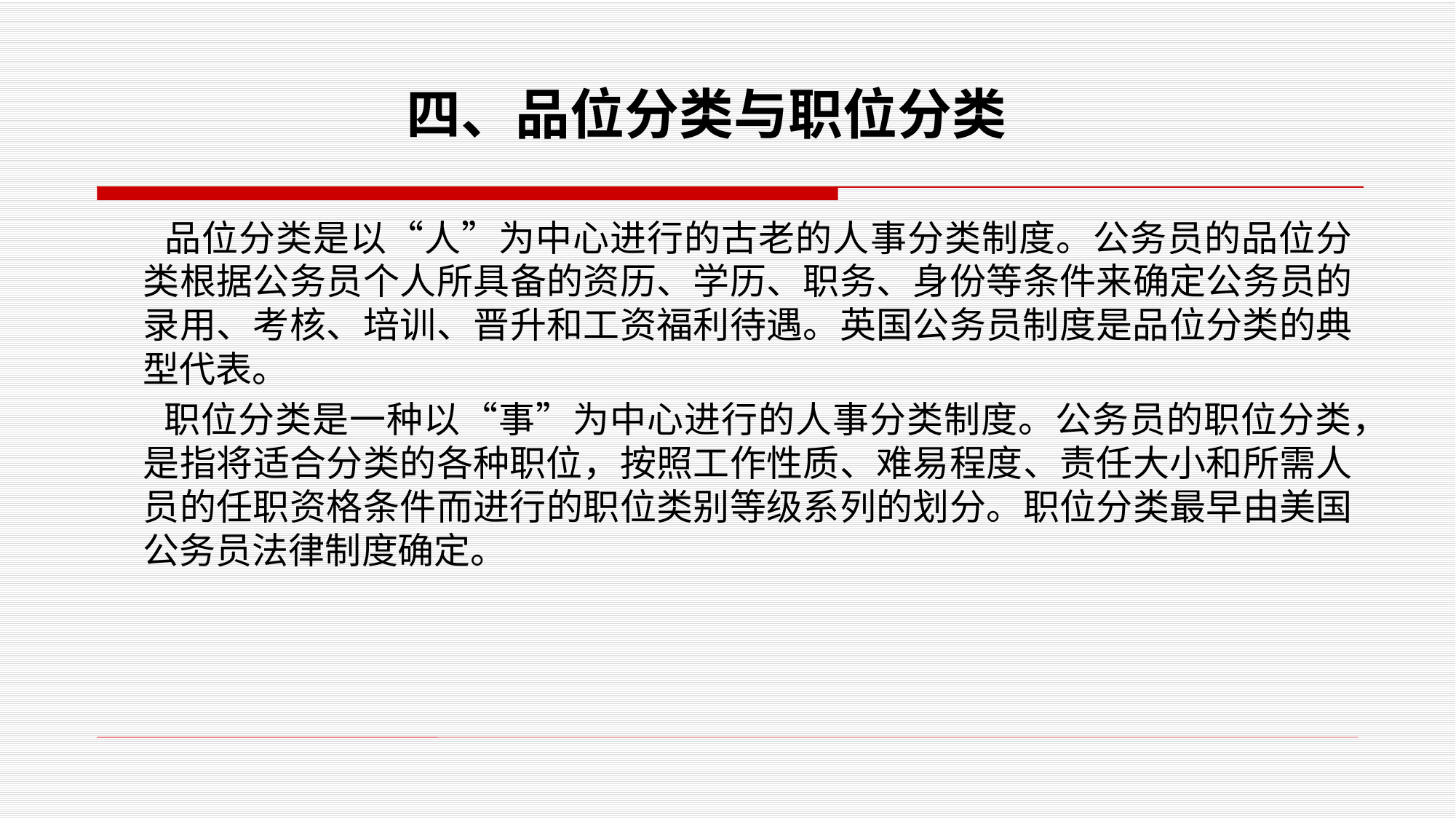

#
四、品位分类与职位分类
      品位分类是以“人”为中心进行的古老的人事分类制度。公务员的品位分类根据公务员个人所具备的资历、学历、职务、身份等条件来确定公务员的录用、考核、培训、晋升和工资福利待遇。英国公务员制度是品位分类的典型代表。
      职位分类是一种以“事”为中心进行的人事分类制度。公务员的职位分类，是指将适合分类的各种职位，按照工作性质、难易程度、责任大小和所需人员的任职资格条件而进行的职位类别等级系列的划分。职位分类最早由美国公务员法律制度确定。